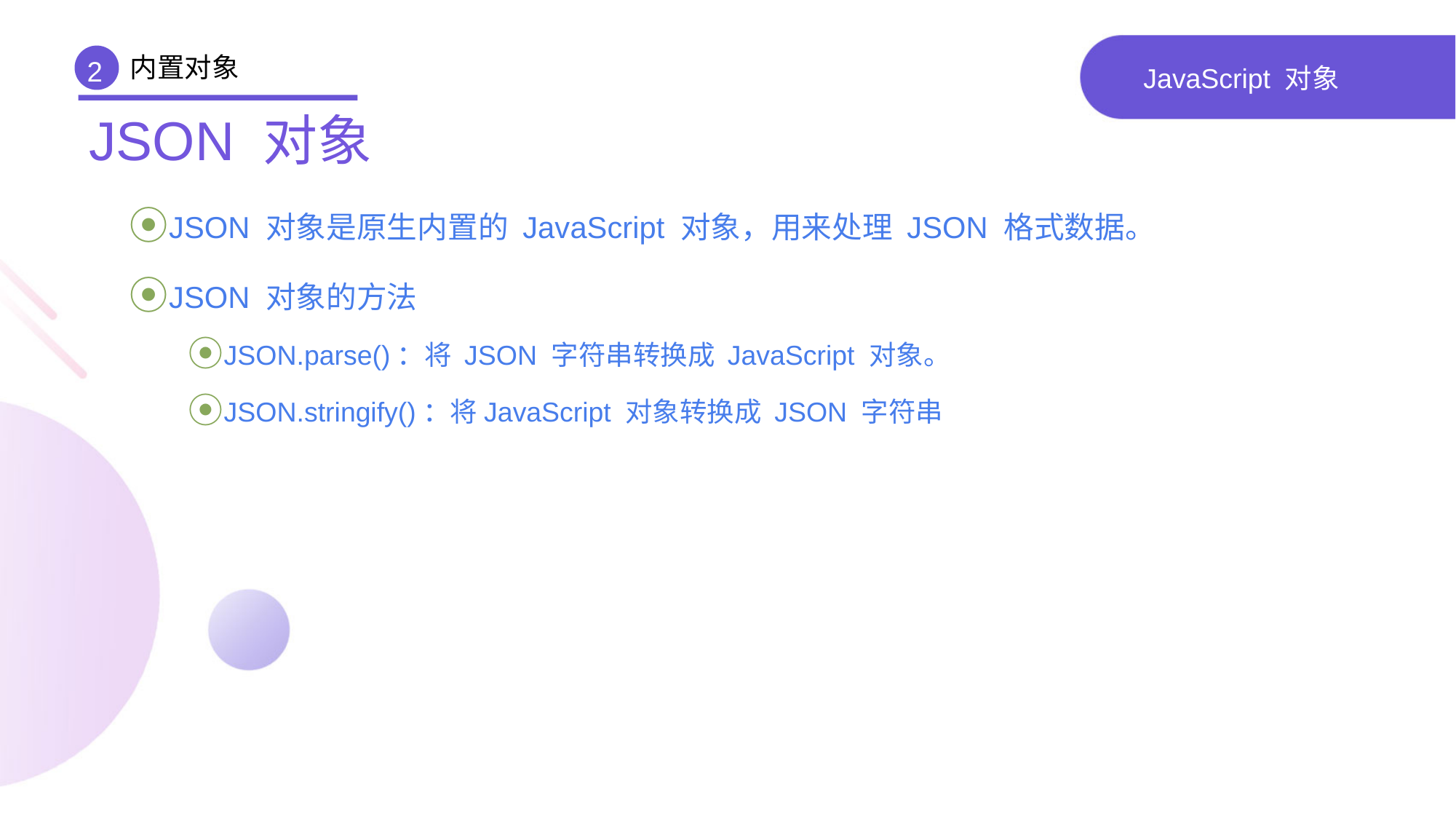

内置对象
2
# JavaScript 对象
JSON 对象
JSON 对象是原生内置的 JavaScript 对象，用来处理 JSON 格式数据。
JSON 对象的方法
JSON.parse()：将 JSON 字符串转换成 JavaScript 对象。
JSON.stringify()：将JavaScript 对象转换成 JSON 字符串